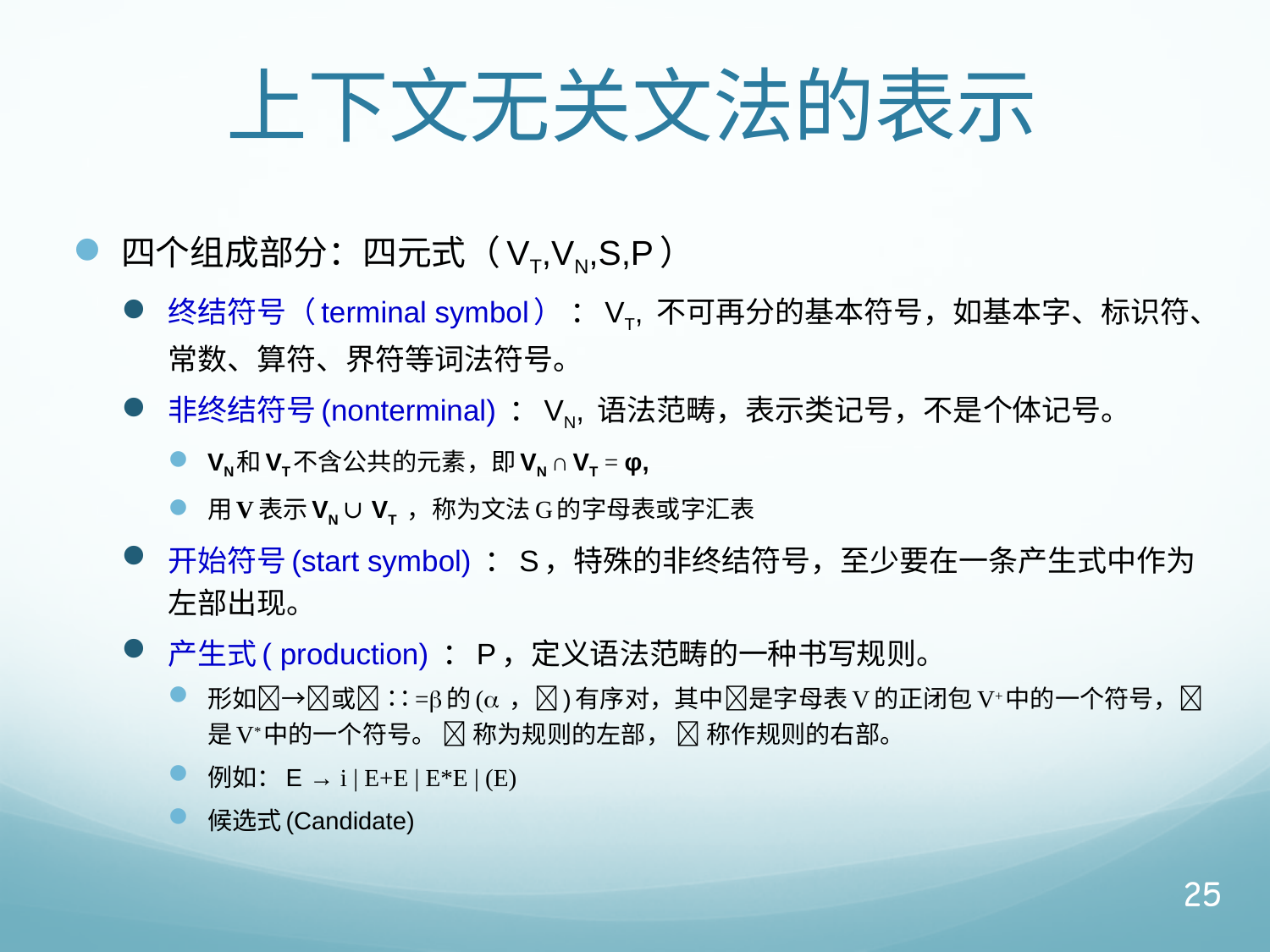

# 上下文无关文法的表示
四个组成部分：四元式（VT,VN,S,P）
终结符号（terminal symbol） ：VT, 不可再分的基本符号，如基本字、标识符、常数、算符、界符等词法符号。
非终结符号(nonterminal) ：VN, 语法范畴，表示类记号，不是个体记号。
VN和VT不含公共的元素，即VN ∩ VT = φ,
用V表示VN ∪  VT ，称为文法G的字母表或字汇表
开始符号(start symbol) ：S，特殊的非终结符号，至少要在一条产生式中作为左部出现。
产生式( production) ：P，定义语法范畴的一种书写规则。
形如α→β或α ∷=β的(α ，β)有序对，其中α是字母表V的正闭包V+中的一个符号，β是V*中的一个符号。 α 称为规则的左部， β 称作规则的右部。
例如：E → i | E+E | E*E | (E)
候选式(Candidate)
25